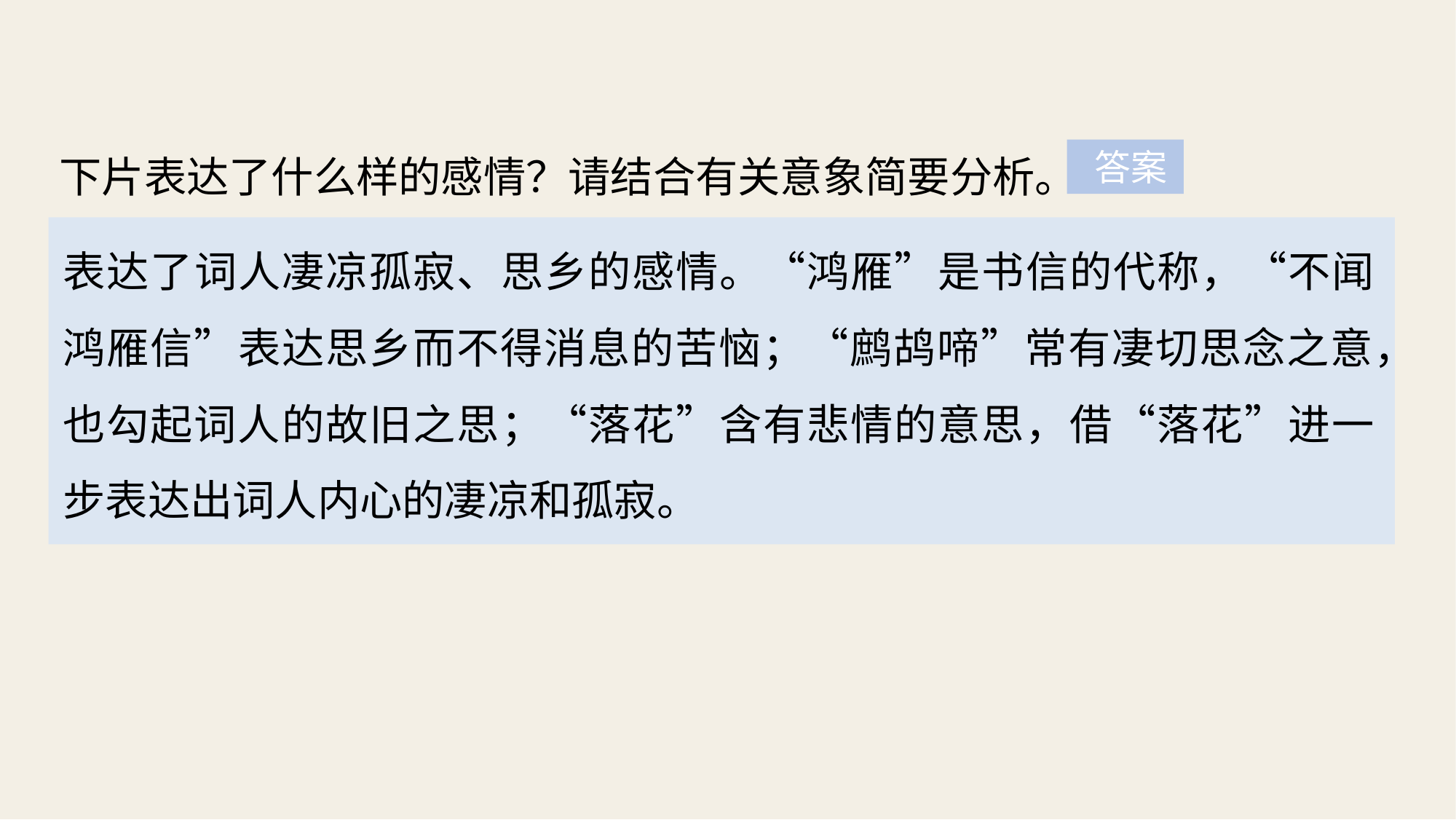

下片表达了什么样的感情？请结合有关意象简要分析。
 答案
表达了词人凄凉孤寂、思乡的感情。“鸿雁”是书信的代称，“不闻鸿雁信”表达思乡而不得消息的苦恼；“鹧鸪啼”常有凄切思念之意，也勾起词人的故旧之思；“落花”含有悲情的意思，借“落花”进一步表达出词人内心的凄凉和孤寂。